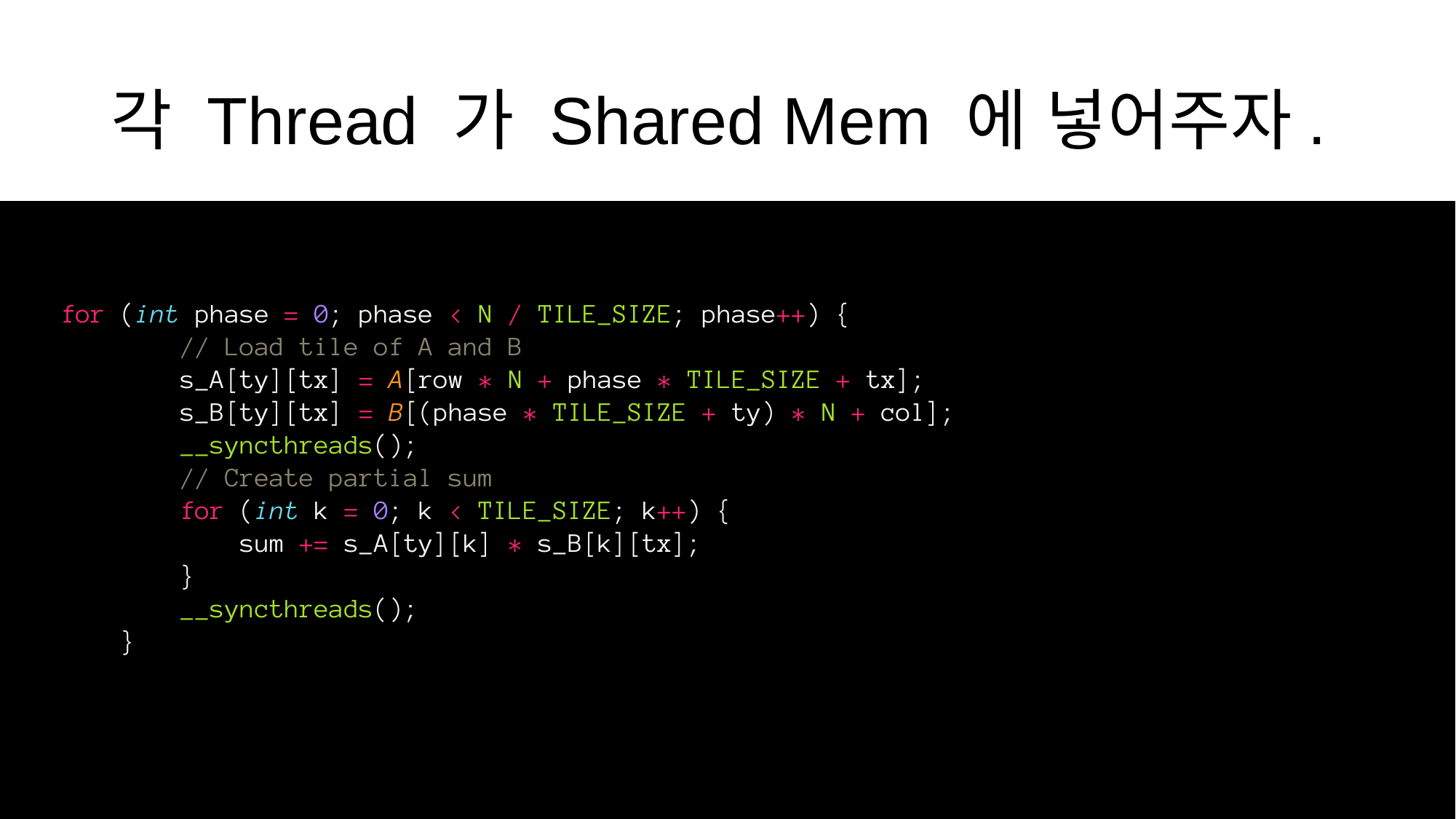

# 각 Thread 가 Shared Mem 에 넣어주자.

for (int phase = 0; phase < N / TILE_SIZE; phase++) {
        // Load tile of A and B
        s_A[ty][tx] = A[row * N + phase * TILE_SIZE + tx];
        s_B[ty][tx] = B[(phase * TILE_SIZE + ty) * N + col];
        __syncthreads();
        // Create partial sum
        for (int k = 0; k < TILE_SIZE; k++) {
            sum += s_A[ty][k] * s_B[k][tx];
        }
        __syncthreads();
    }